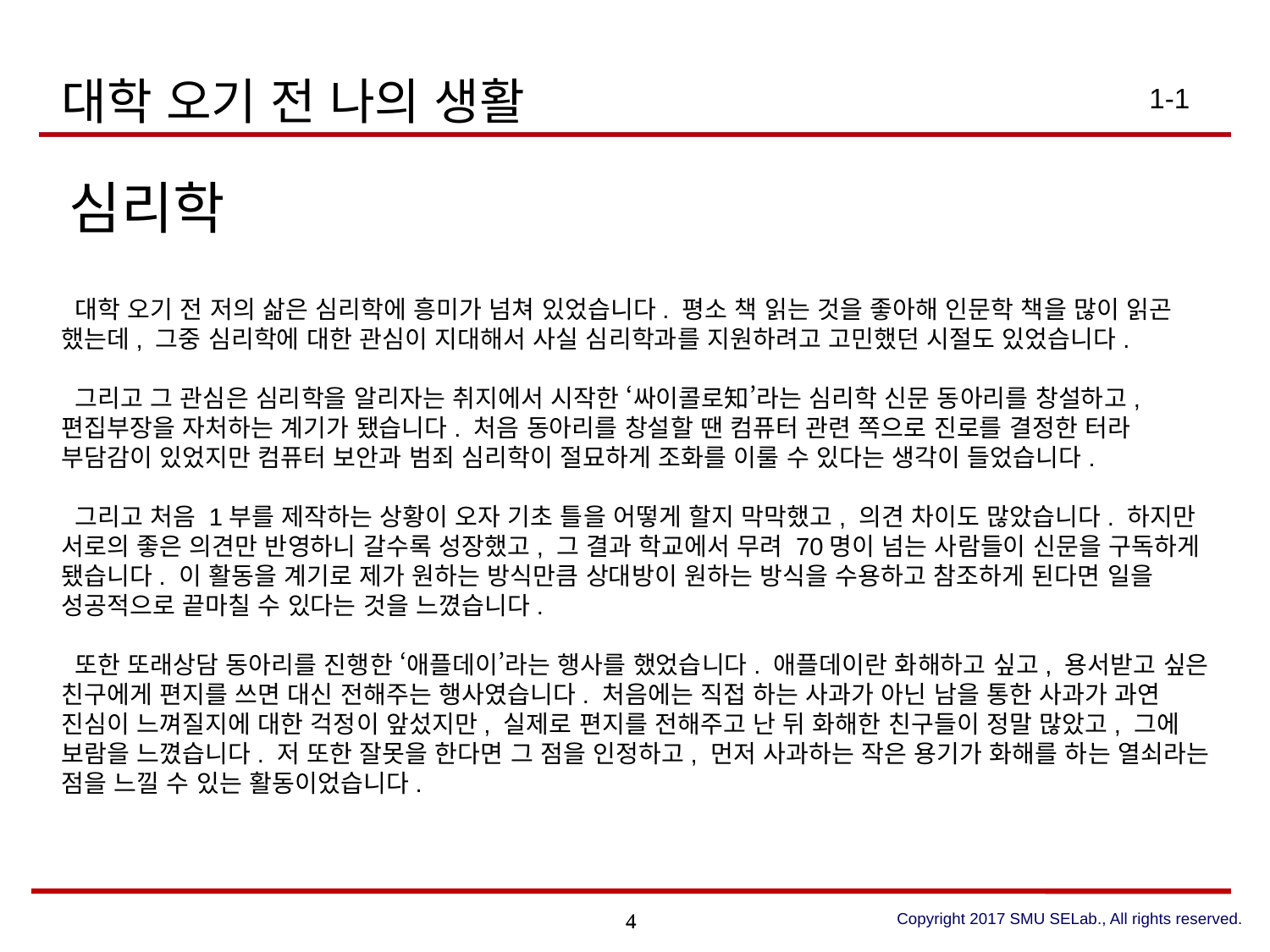

# 대학 오기 전 나의 생활
1-1
심리학
대학 오기 전 저의 삶은 심리학에 흥미가 넘쳐 있었습니다. 평소 책 읽는 것을 좋아해 인문학 책을 많이 읽곤 했는데, 그중 심리학에 대한 관심이 지대해서 사실 심리학과를 지원하려고 고민했던 시절도 있었습니다.

그리고 그 관심은 심리학을 알리자는 취지에서 시작한 ‘싸이콜로知’라는 심리학 신문 동아리를 창설하고, 편집부장을 자처하는 계기가 됐습니다. 처음 동아리를 창설할 땐 컴퓨터 관련 쪽으로 진로를 결정한 터라 부담감이 있었지만 컴퓨터 보안과 범죄 심리학이 절묘하게 조화를 이룰 수 있다는 생각이 들었습니다.

그리고 처음 1부를 제작하는 상황이 오자 기초 틀을 어떻게 할지 막막했고, 의견 차이도 많았습니다. 하지만 서로의 좋은 의견만 반영하니 갈수록 성장했고, 그 결과 학교에서 무려 70명이 넘는 사람들이 신문을 구독하게 됐습니다. 이 활동을 계기로 제가 원하는 방식만큼 상대방이 원하는 방식을 수용하고 참조하게 된다면 일을 성공적으로 끝마칠 수 있다는 것을 느꼈습니다.

또한 또래상담 동아리를 진행한 ‘애플데이’라는 행사를 했었습니다. 애플데이란 화해하고 싶고, 용서받고 싶은 친구에게 편지를 쓰면 대신 전해주는 행사였습니다. 처음에는 직접 하는 사과가 아닌 남을 통한 사과가 과연 진심이 느껴질지에 대한 걱정이 앞섰지만, 실제로 편지를 전해주고 난 뒤 화해한 친구들이 정말 많았고, 그에 보람을 느꼈습니다. 저 또한 잘못을 한다면 그 점을 인정하고, 먼저 사과하는 작은 용기가 화해를 하는 열쇠라는 점을 느낄 수 있는 활동이었습니다.
Copyright 2017 SMU SELab., All rights reserved.